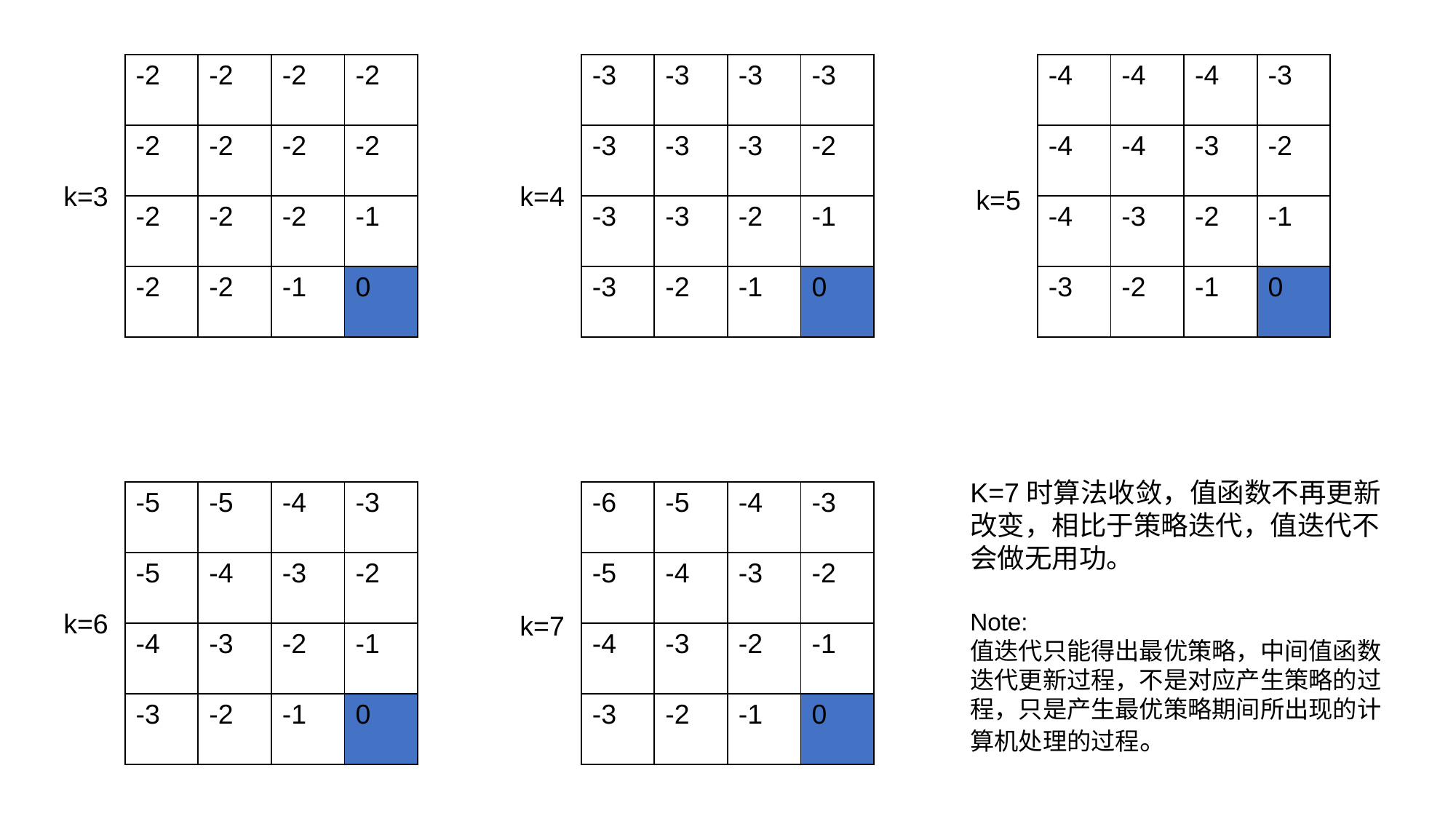

| -2 | -2 | -2 | -2 |
| --- | --- | --- | --- |
| -2 | -2 | -2 | -2 |
| -2 | -2 | -2 | -1 |
| -2 | -2 | -1 | 0 |
| -3 | -3 | -3 | -3 |
| --- | --- | --- | --- |
| -3 | -3 | -3 | -2 |
| -3 | -3 | -2 | -1 |
| -3 | -2 | -1 | 0 |
| -4 | -4 | -4 | -3 |
| --- | --- | --- | --- |
| -4 | -4 | -3 | -2 |
| -4 | -3 | -2 | -1 |
| -3 | -2 | -1 | 0 |
k=3
k=4
k=5
K=7时算法收敛，值函数不再更新改变，相比于策略迭代，值迭代不会做无用功。

Note:
值迭代只能得出最优策略，中间值函数迭代更新过程，不是对应产生策略的过程，只是产生最优策略期间所出现的计算机处理的过程。
| -6 | -5 | -4 | -3 |
| --- | --- | --- | --- |
| -5 | -4 | -3 | -2 |
| -4 | -3 | -2 | -1 |
| -3 | -2 | -1 | 0 |
| -5 | -5 | -4 | -3 |
| --- | --- | --- | --- |
| -5 | -4 | -3 | -2 |
| -4 | -3 | -2 | -1 |
| -3 | -2 | -1 | 0 |
k=6
k=7